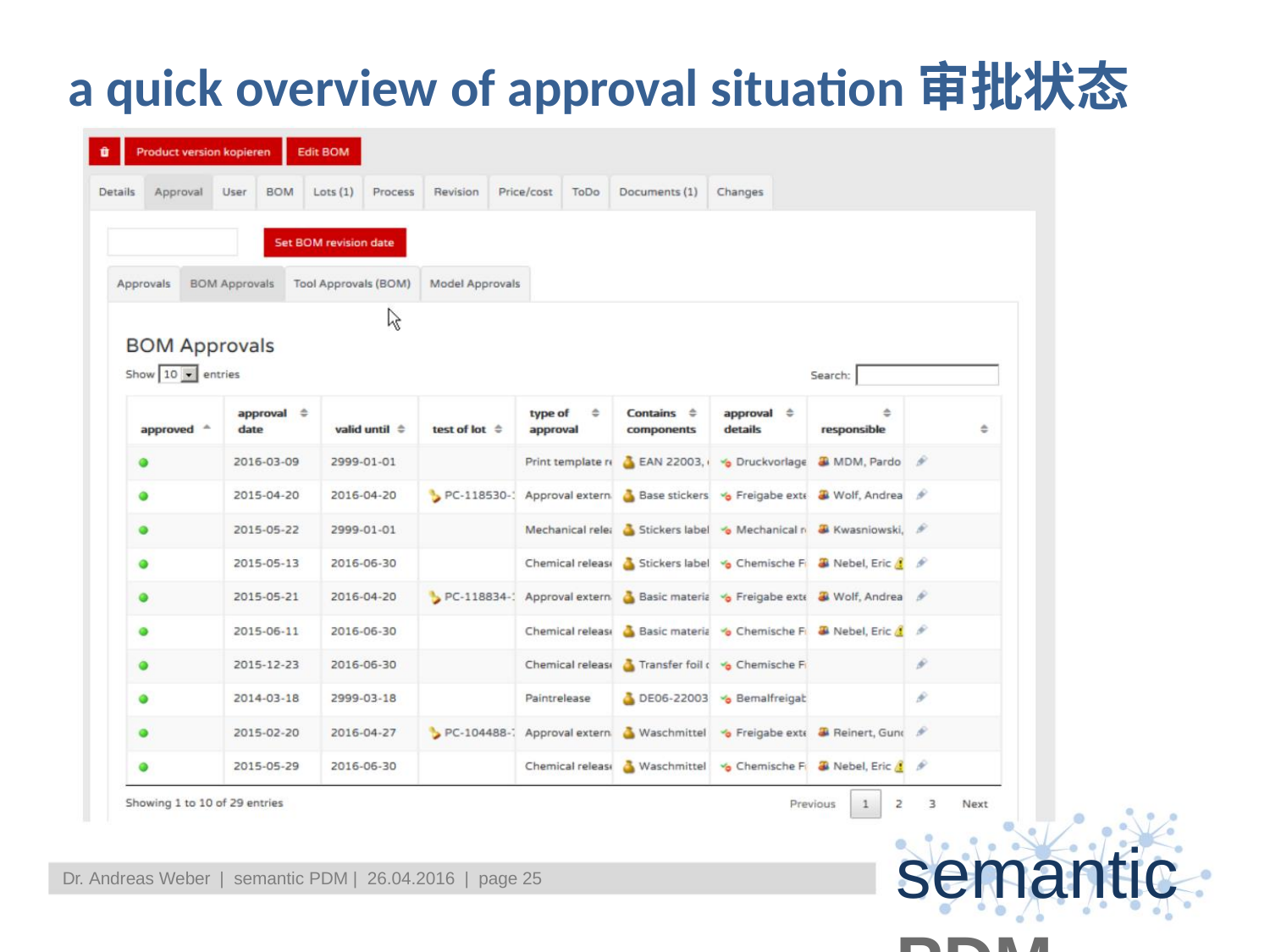

a quick overview of approval situation审批状态
semantic PDM
Dr. Andreas Weber | semantic PDM | 26.04.2016 | page 25